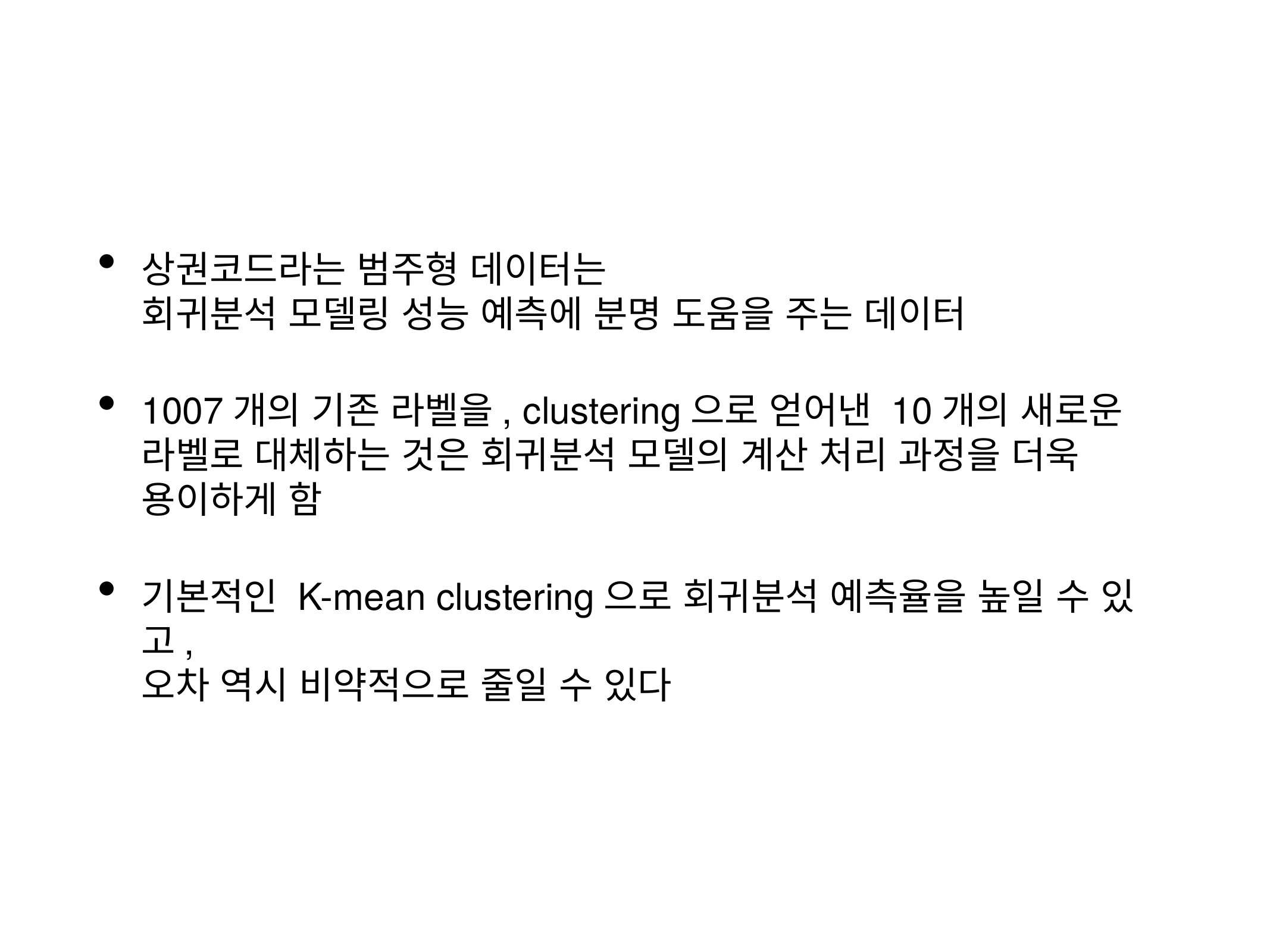

상권코드라는 범주형 데이터는
회귀분석 모델링 성능 예측에 분명 도움을 주는 데이터
1007개의 기존 라벨을, clustering으로 얻어낸 10개의 새로운 라벨로 대체하는 것은 회귀분석 모델의 계산 처리 과정을 더욱 용이하게 함
기본적인 K-mean clustering으로 회귀분석 예측율을 높일 수 있고,
오차 역시 비약적으로 줄일 수 있다